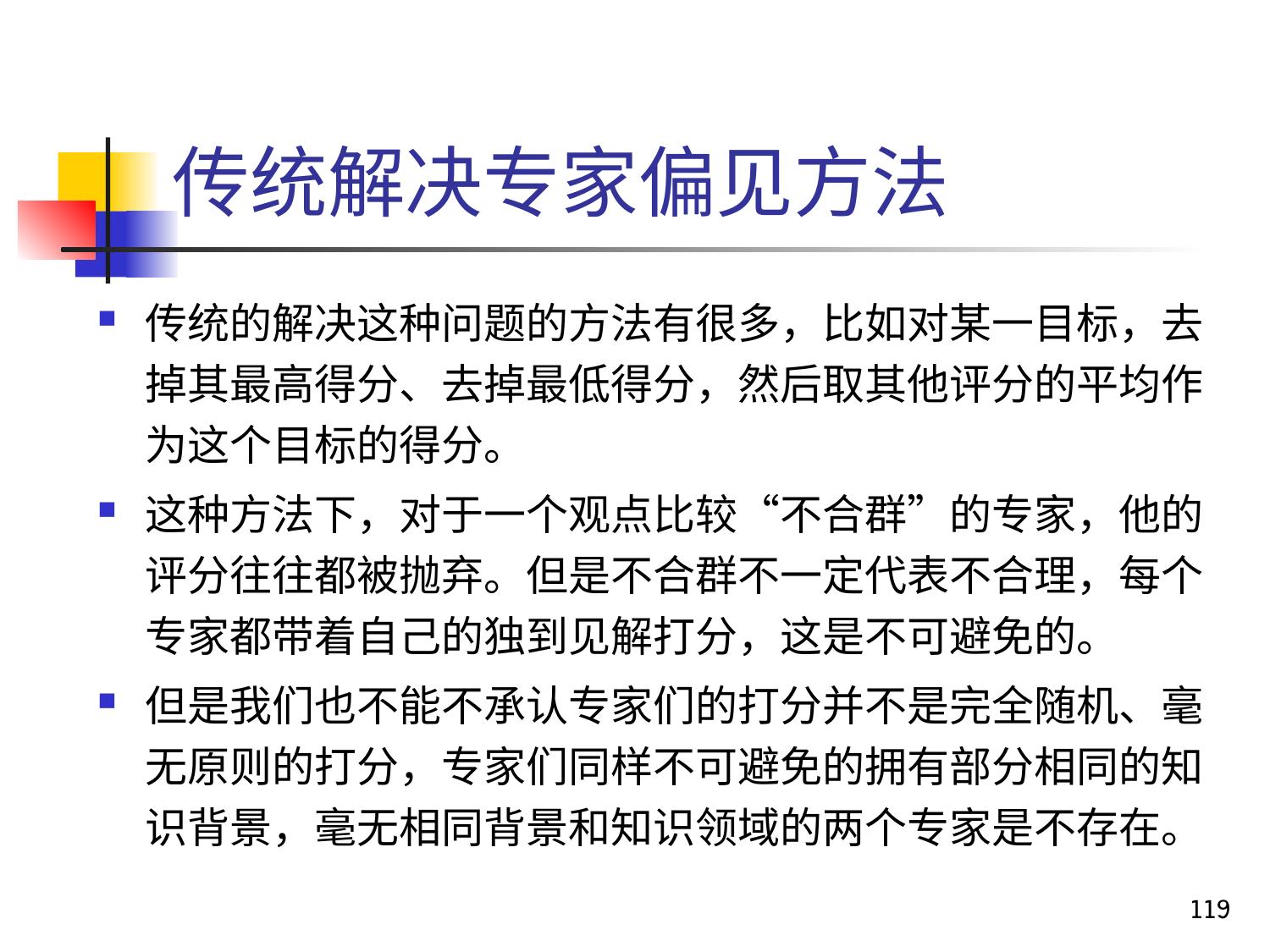

# 传统解决专家偏见方法
传统的解决这种问题的方法有很多，比如对某一目标，去掉其最高得分、去掉最低得分，然后取其他评分的平均作为这个目标的得分。
这种方法下，对于一个观点比较“不合群”的专家，他的评分往往都被抛弃。但是不合群不一定代表不合理，每个专家都带着自己的独到见解打分，这是不可避免的。
但是我们也不能不承认专家们的打分并不是完全随机、毫无原则的打分，专家们同样不可避免的拥有部分相同的知识背景，毫无相同背景和知识领域的两个专家是不存在。
119